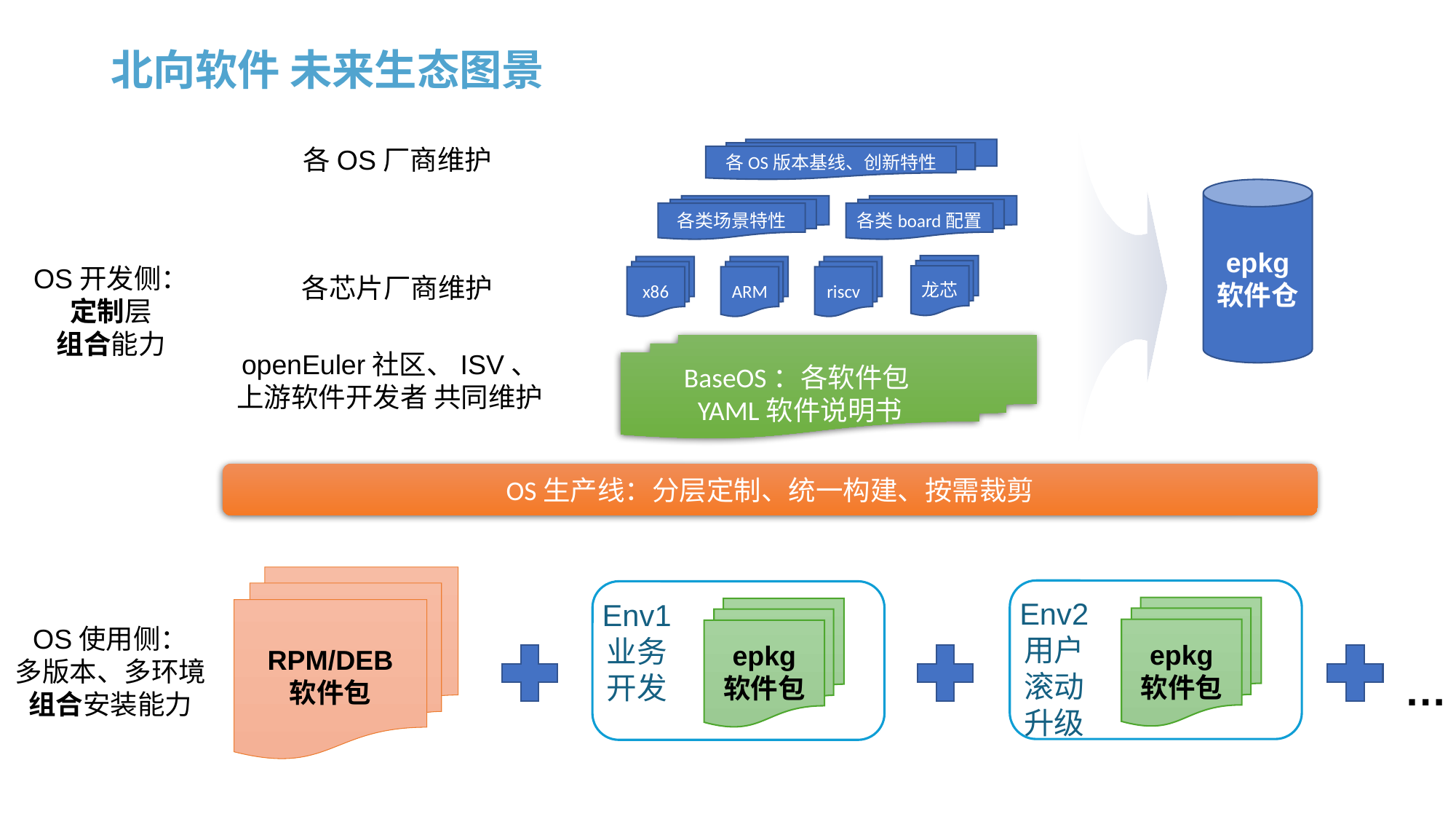

# 北向软件 未来生态图景
各OS厂商维护
各OS版本基线、创新特性
epkg
软件仓
各类场景特性
各类board配置

OS开发侧：
定制层
组合能力
龙芯
x86
ARM
riscv
各芯片厂商维护
BaseOS：各软件包
YAML软件说明书
openEuler社区、ISV、
上游软件开发者 共同维护
OS生产线：分层定制、统一构建、按需裁剪
RPM/DEB
软件包

Env2
用户
滚动
升级
Env1
业务
开发
epkg
软件包
epkg
软件包
OS使用侧：
多版本、多环境
组合安装能力

…